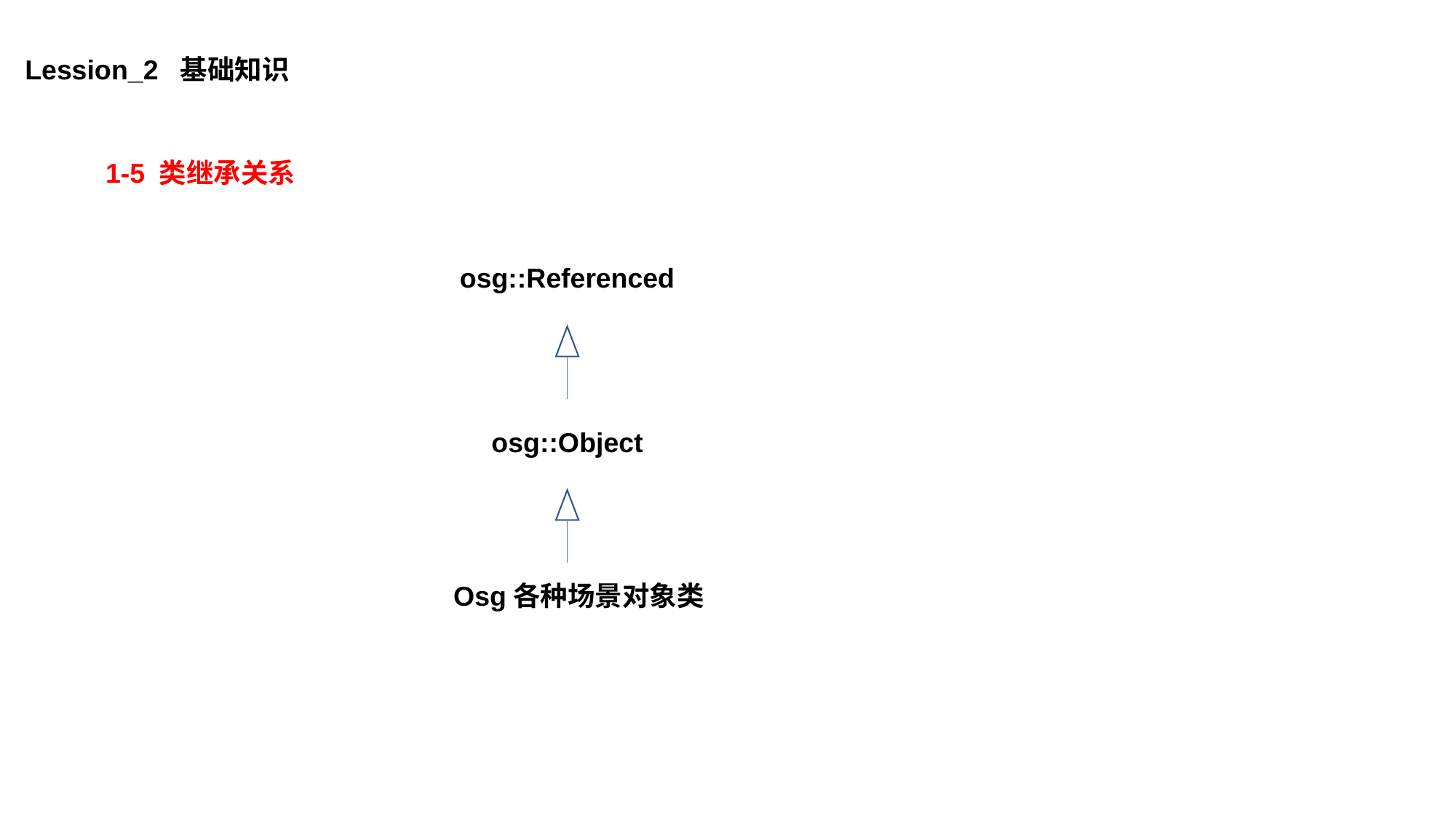

Lession_2  基础知识
1-5 类继承关系
osg::Referenced

osg::Object

Osg各种场景对象类